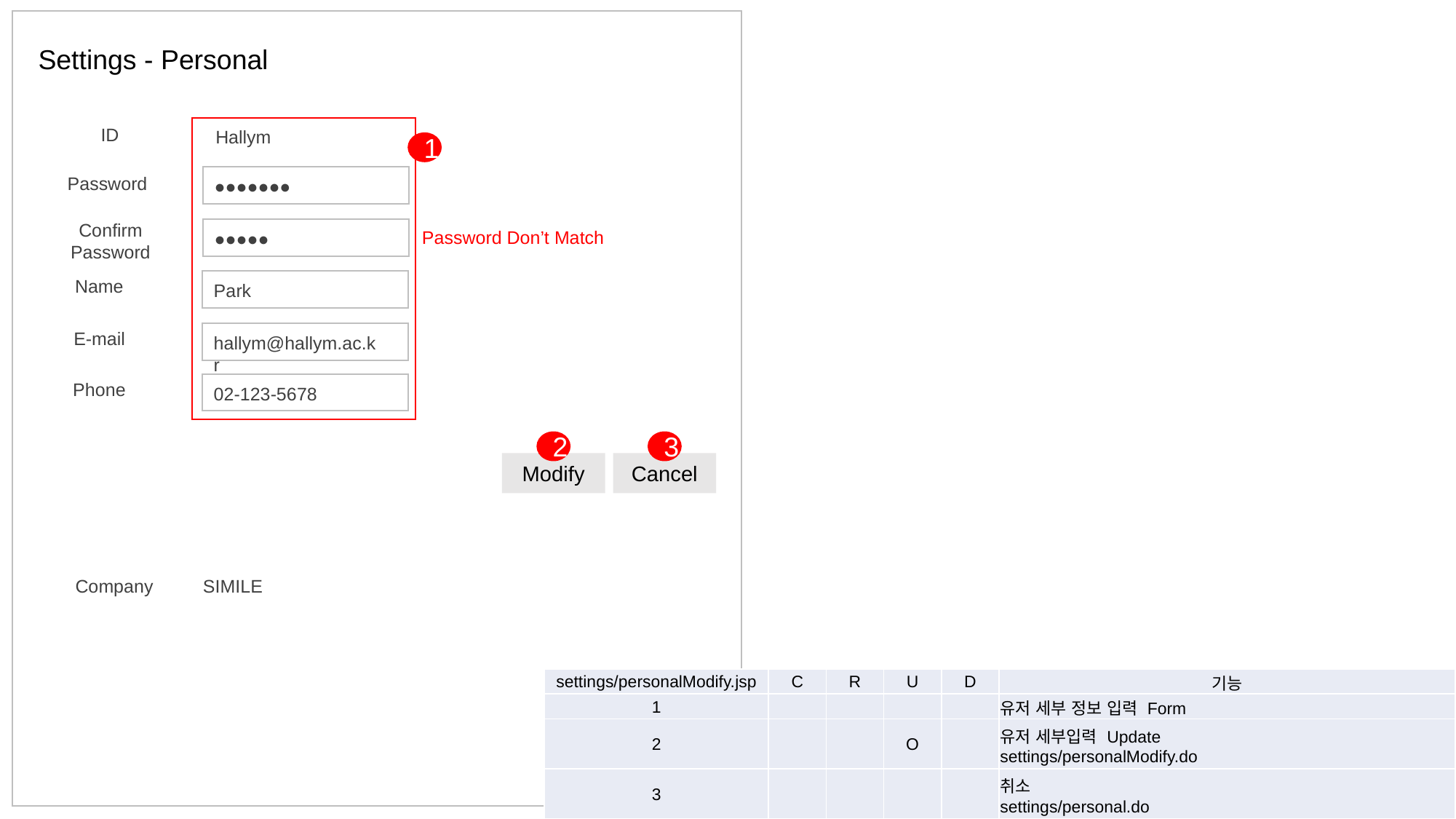

Passwords don't match.

Settings - Personal
ID

Hallym
1
Password

●●●●●●●
Confirm Password

●●●●●
Password Don’t Match
Name

Park
E-mail

hallym@hallym.ac.kr
Phone

02-123-5678
3
2
Cancel
Modify
Company
SIMILE
| settings/personalModify.jsp | C | R | U | D | 기능 |
| --- | --- | --- | --- | --- | --- |
| 1 |  |  |  |  | 유저 세부 정보 입력 Form |
| 2 |  |  | O |  | 유저 세부입력 Update settings/personalModify.do |
| 3 |  |  |  |  | 취소 settings/personal.do |